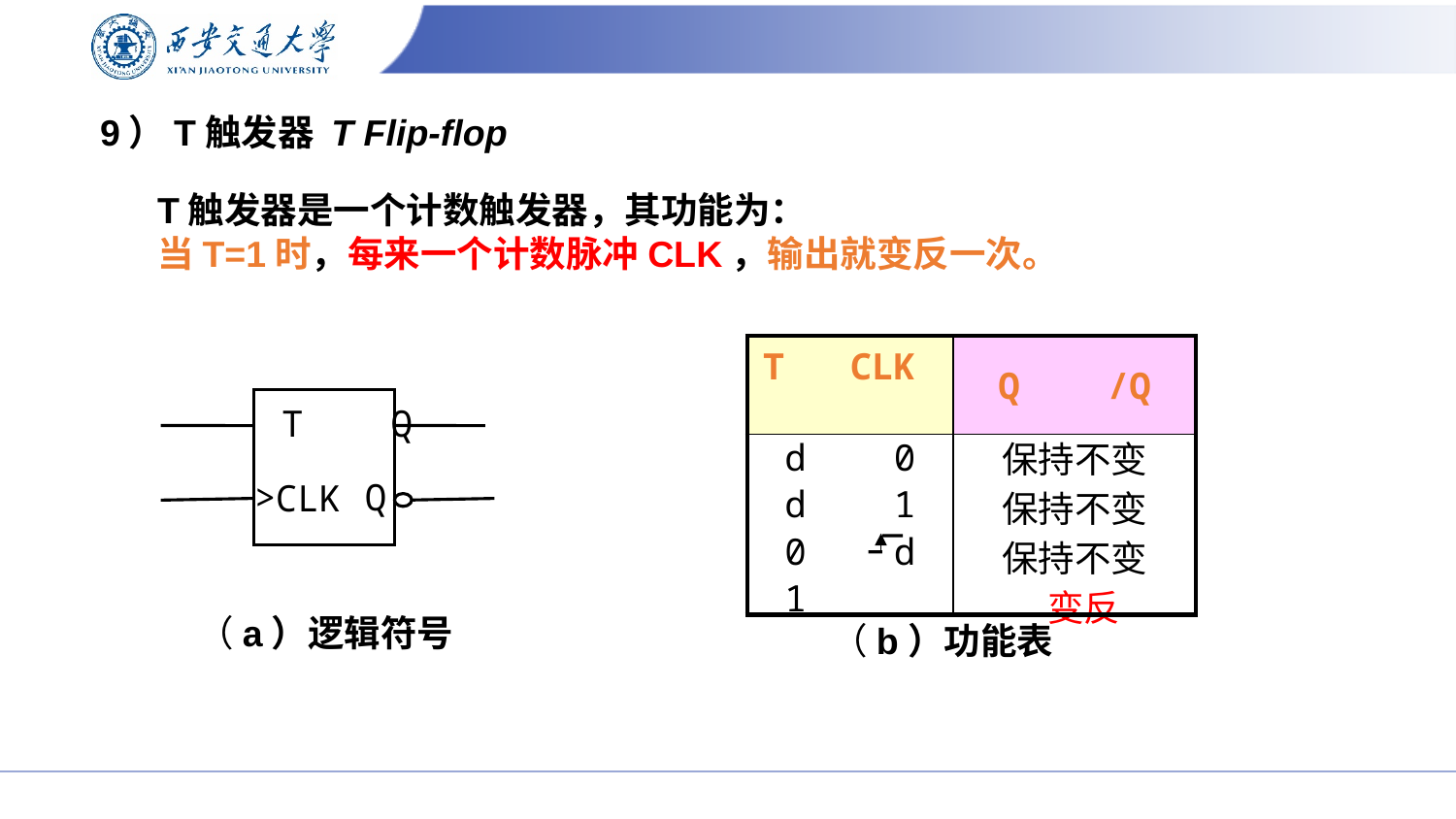

# 9）T触发器 T Flip-flop
T触发器是一个计数触发器，其功能为：
当T=1时，每来一个计数脉冲CLK，输出就变反一次。
| T CLK | Q /Q |
| --- | --- |
| d 0 d 1 0 d 1 1 | 保持不变 保持不变 保持不变 变反 |

 T    Q

 >
Q
 CLK

    （a）逻辑符号
（b）功能表